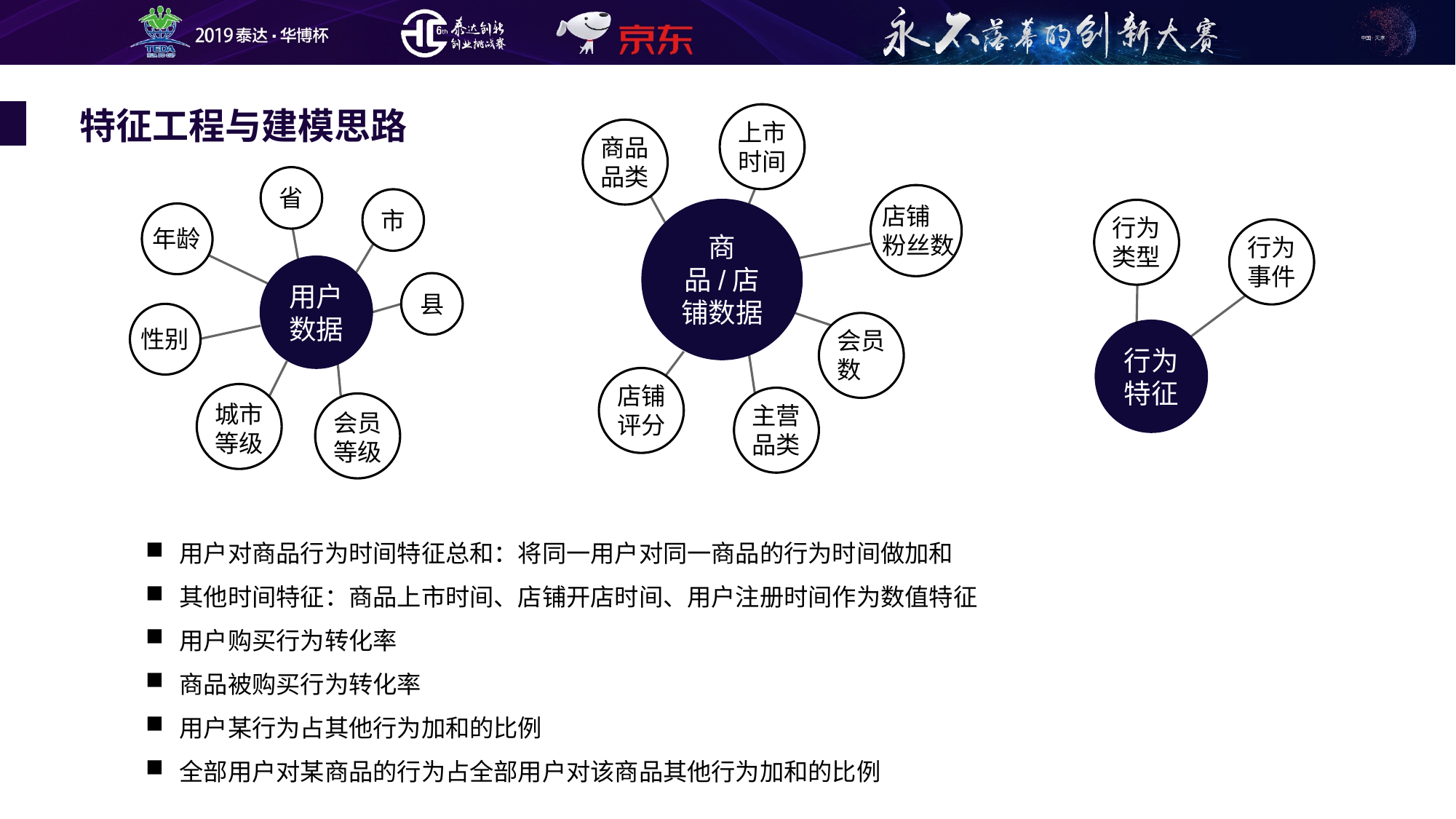

特征工程与建模思路

上市
时间

商品
品类

省

店铺
粉丝数
商品/店铺数据
市

行为
类型
年龄

行为
事件
用户数据

县

性别
行为特征
会员
数

店铺
评分

城市
等级

主营
品类
会员
等级
用户对商品行为时间特征总和：将同一用户对同一商品的行为时间做加和
其他时间特征：商品上市时间、店铺开店时间、用户注册时间作为数值特征
用户购买行为转化率
商品被购买行为转化率
用户某行为占其他行为加和的比例
全部用户对某商品的行为占全部用户对该商品其他行为加和的比例